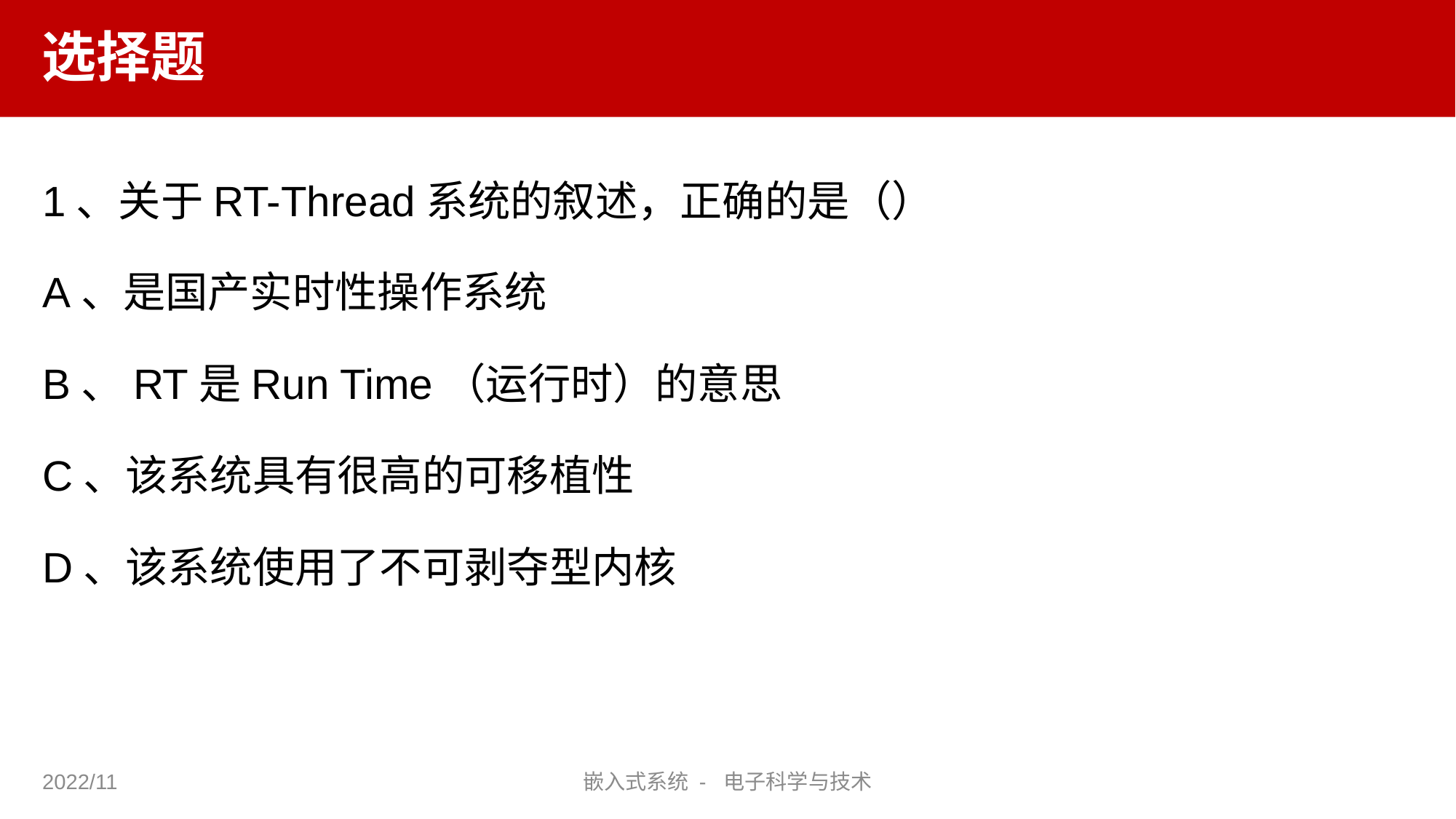

# 选择题
1、关于RT-Thread系统的叙述，正确的是（）
A、是国产实时性操作系统
B、RT是Run Time（运行时）的意思
C、该系统具有很高的可移植性
D、该系统使用了不可剥夺型内核
2022/11
嵌入式系统 -  电子科学与技术
3